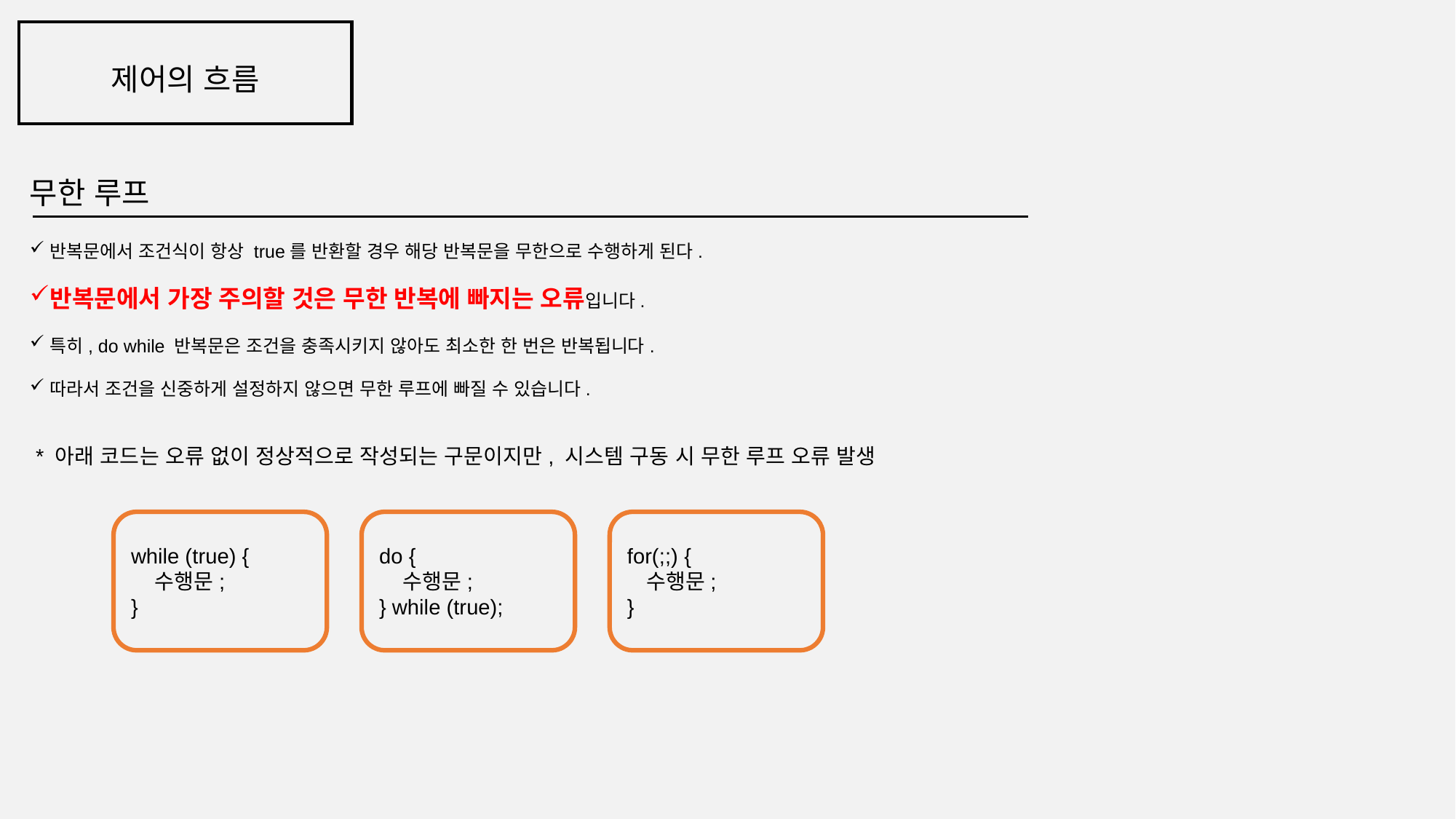

제어의 흐름
무한 루프
반복문에서 조건식이 항상 true를 반환할 경우 해당 반복문을 무한으로 수행하게 된다.

반복문에서 가장 주의할 것은 무한 반복에 빠지는 오류입니다.

특히, do while 반복문은 조건을 충족시키지 않아도 최소한 한 번은 반복됩니다.

따라서 조건을 신중하게 설정하지 않으면 무한 루프에 빠질 수 있습니다.

 * 아래 코드는 오류 없이 정상적으로 작성되는 구문이지만, 시스템 구동 시 무한 루프 오류 발생
do {
    수행문;
} while (true);
for(;;) {
   수행문;
}
while (true) {
    수행문;
}